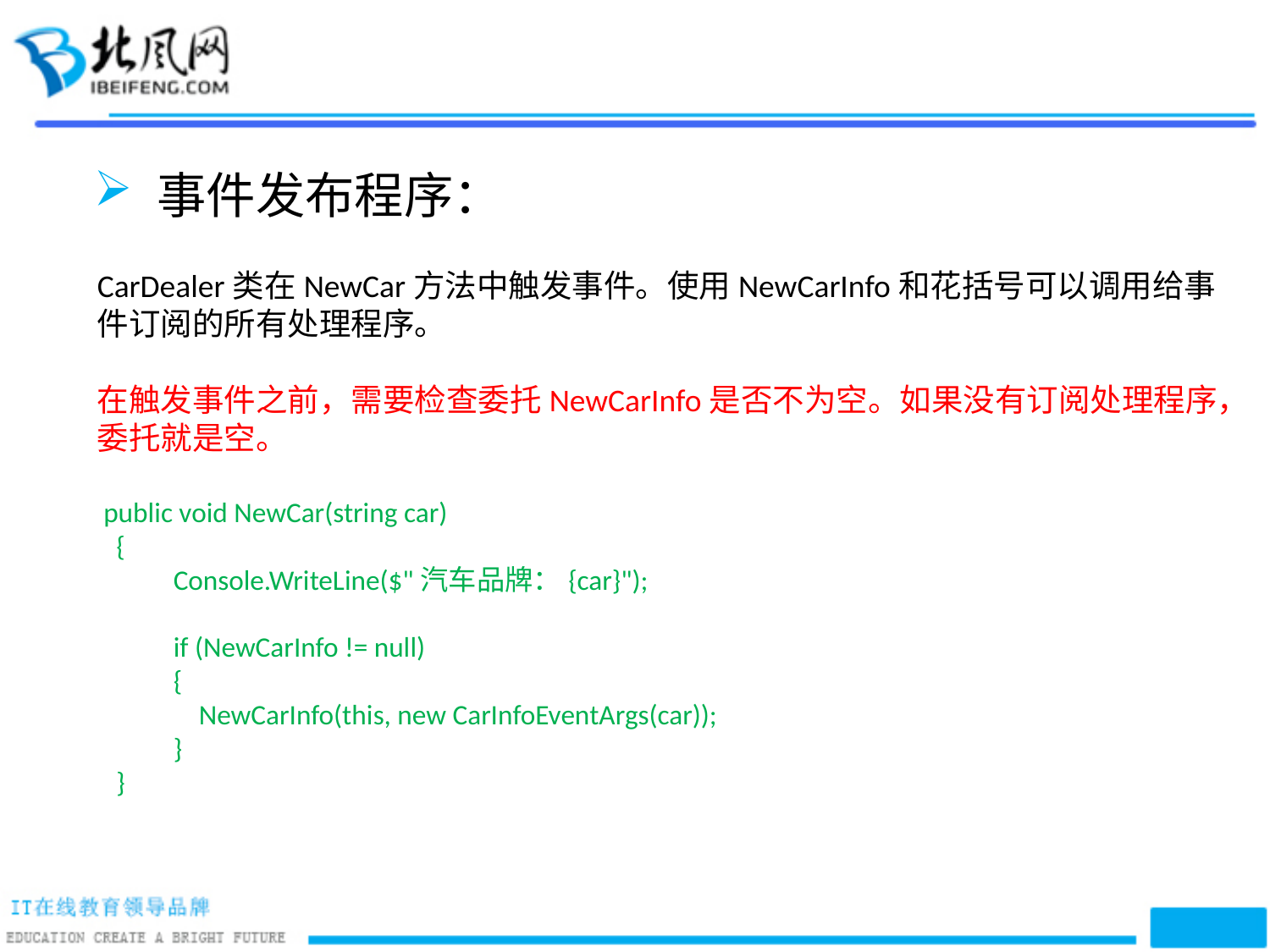

事件发布程序：
CarDealer类在NewCar方法中触发事件。使用NewCarInfo和花括号可以调用给事件订阅的所有处理程序。

在触发事件之前，需要检查委托NewCarInfo是否不为空。如果没有订阅处理程序，委托就是空。

 public void NewCar(string car)
   {
            Console.WriteLine($"汽车品牌：{car}");

            if (NewCarInfo != null)
            {
                NewCarInfo(this, new CarInfoEventArgs(car));
            }
   }